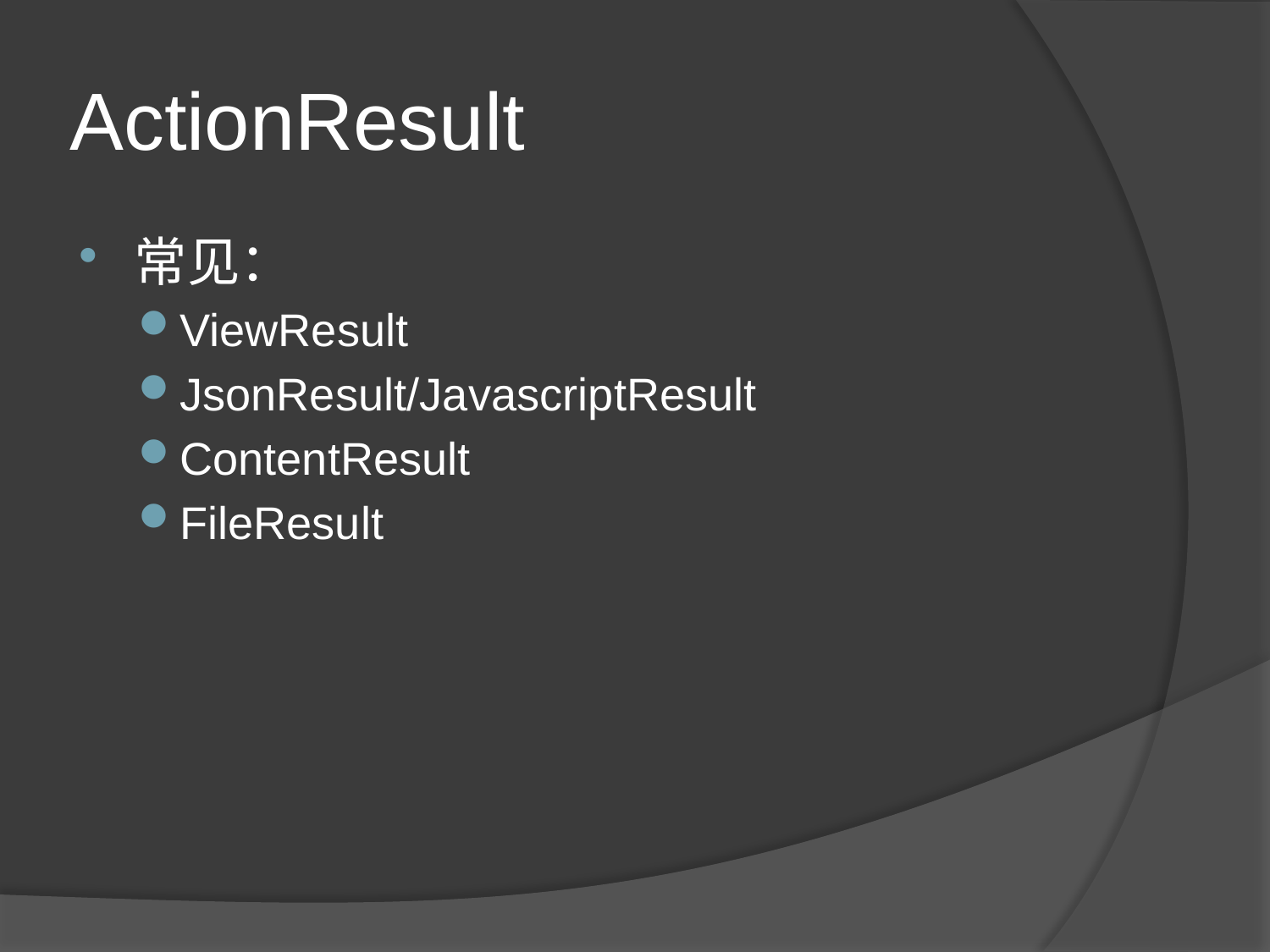

# ActionResult
常见：
ViewResult
JsonResult/JavascriptResult
ContentResult
FileResult